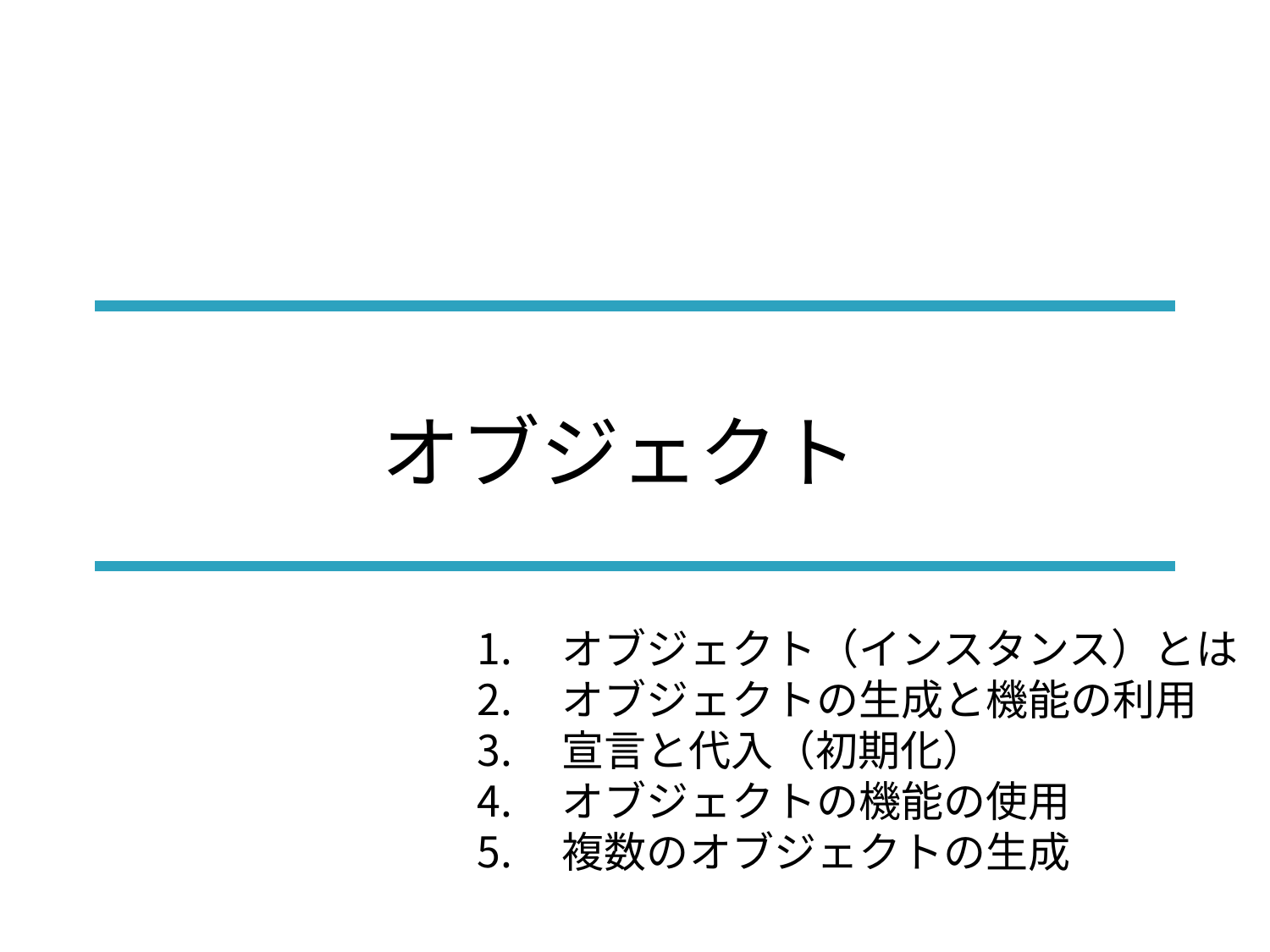

オブジェクト
オブジェクト（インスタンス）とは
オブジェクトの生成と機能の利用
宣言と代入（初期化）
オブジェクトの機能の使用
複数のオブジェクトの生成